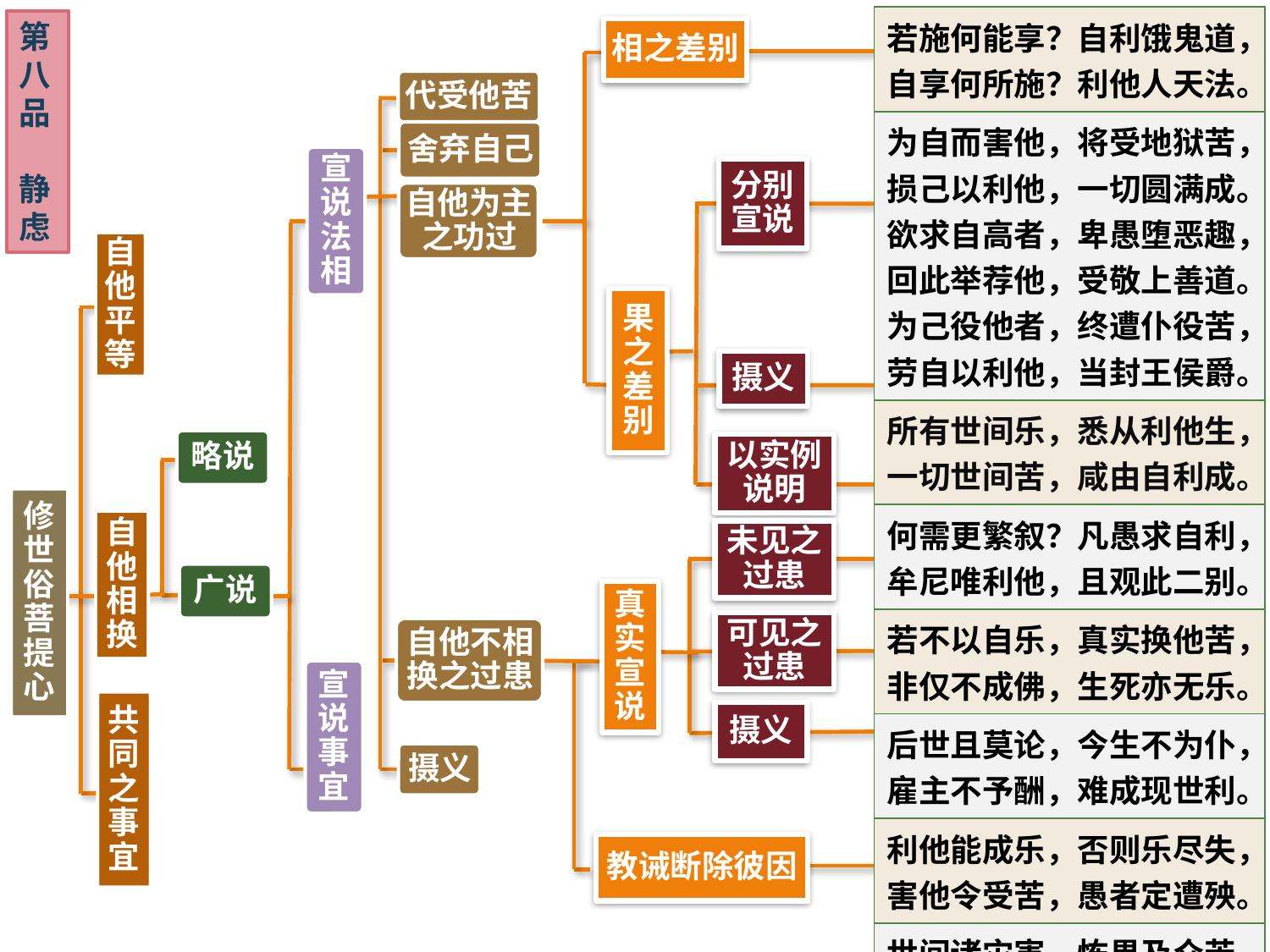

| 若施何能享？自利饿鬼道，自享何所施？利他人天法。 |
| --- |
| 为自而害他，将受地狱苦，损己以利他，一切圆满成。欲求自高者，卑愚堕恶趣，回此举荐他，受敬上善道。为己役他者，终遭仆役苦，劳自以利他，当封王侯爵。 |
| 所有世间乐，悉从利他生，一切世间苦，咸由自利成。 |
| 何需更繁叙？凡愚求自利，牟尼唯利他，且观此二别。 |
| 若不以自乐，真实换他苦，非仅不成佛，生死亦无乐。 |
| 后世且莫论，今生不为仆，雇主不予酬，难成现世利。 |
| 利他能成乐，否则乐尽失，害他令受苦，愚者定遭殃。 |
| 世间诸灾害，怖畏及众苦，悉由我执生，此魔我何用？我执未尽舍，苦必不能除，如火未抛弃，不免受灼伤。 |
第八品

静虑
相之差别

代受他苦

舍弃自己
宣说法相

分别宣说

自他为主之功过

自他平等
果之差别
摄义

略说
以实例说明

修世俗菩提心

自他相换
未见之过患

广说
真实宣说
可见之过患

自他不相换之过患
宣说事宜

共同之事宜
摄义

摄义
教诫断除彼因